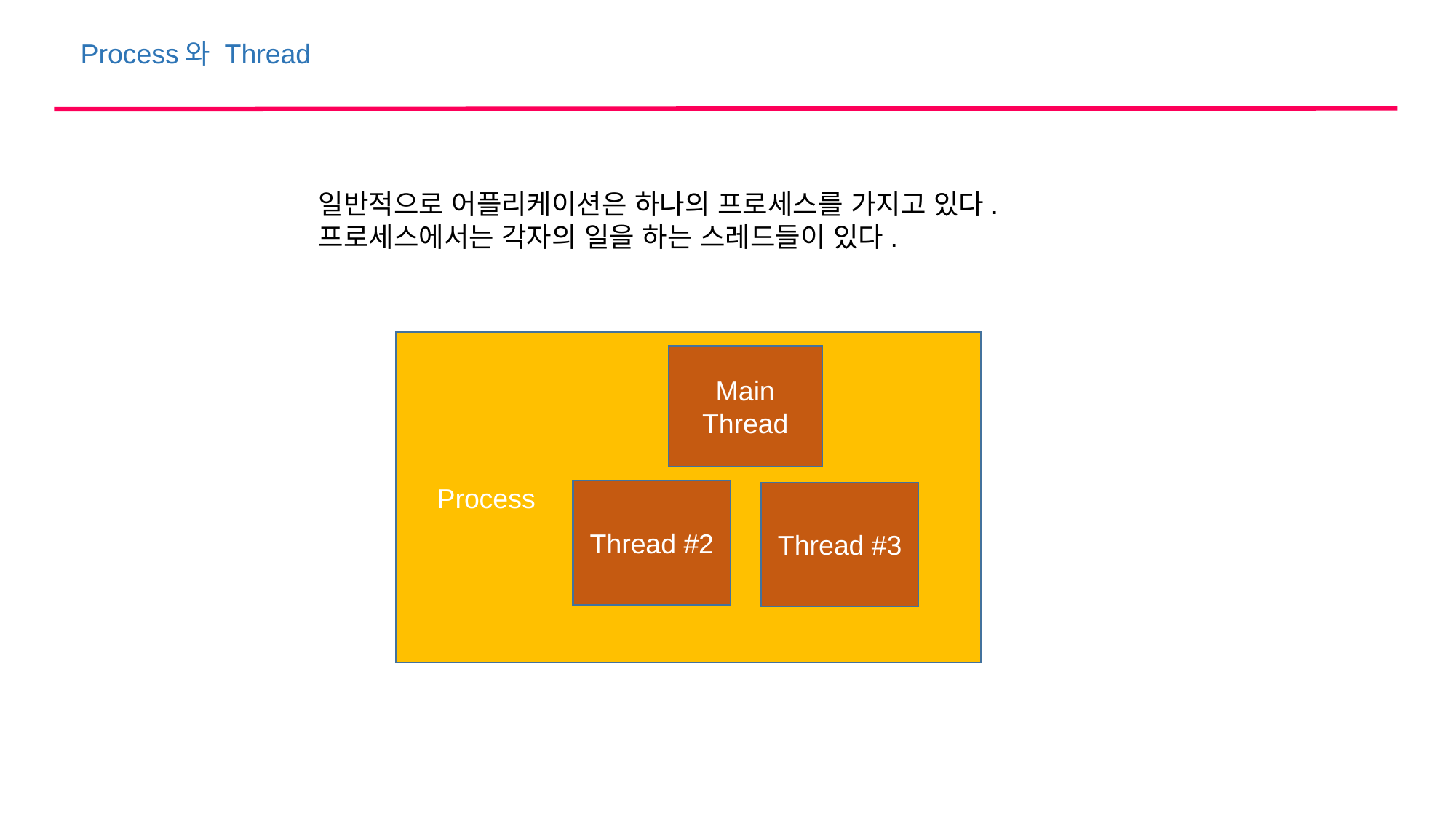

Process와 Thread
일반적으로 어플리케이션은 하나의 프로세스를 가지고 있다.
프로세스에서는 각자의 일을 하는 스레드들이 있다.
    Process
Main Thread
Thread #2
Thread #3